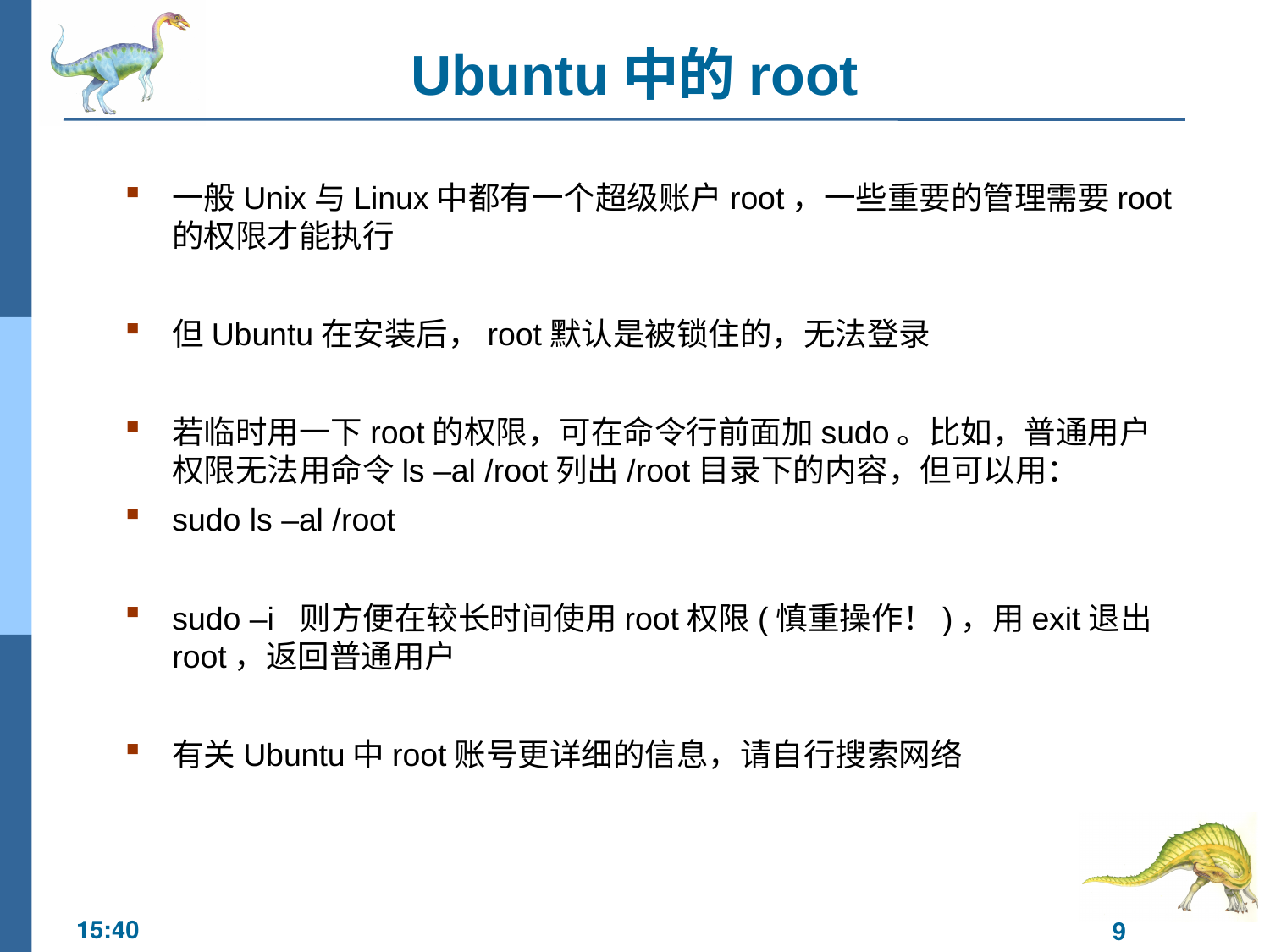

# Ubuntu中的root
一般Unix与Linux中都有一个超级账户root，一些重要的管理需要root的权限才能执行

但Ubuntu在安装后，root默认是被锁住的，无法登录

若临时用一下root的权限，可在命令行前面加sudo。比如，普通用户权限无法用命令ls –al /root列出/root目录下的内容，但可以用：
sudo ls –al /root

sudo –i  则方便在较长时间使用root权限(慎重操作！)，用exit退出root，返回普通用户

有关Ubuntu中root账号更详细的信息，请自行搜索网络